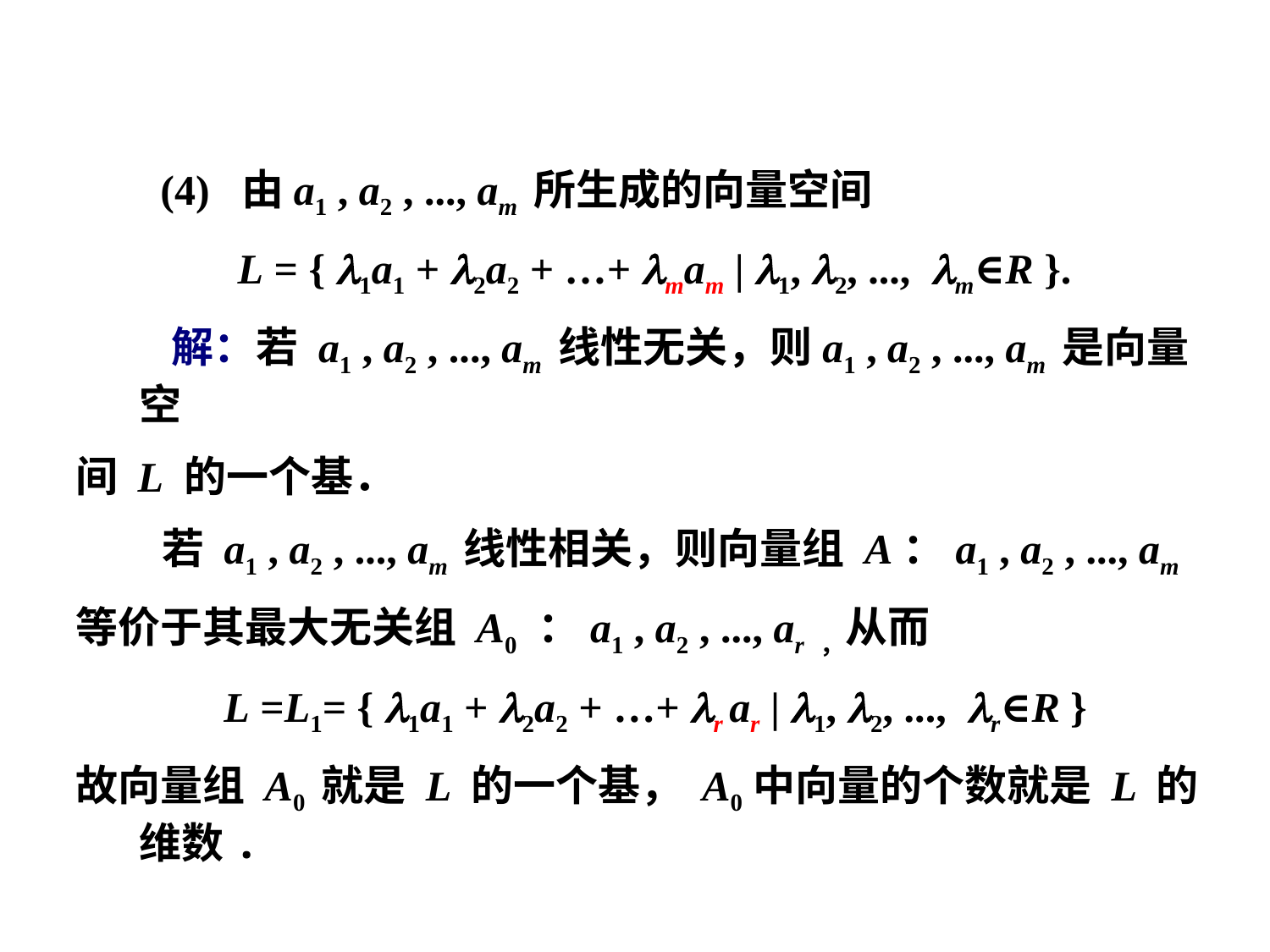

(4)  由a1 , a2 , ..., am 所生成的向量空间
 L = { λ1a1 + λ2a2 + …+ λmam | λ1, λ2, ..., λm∈R }.
         解：若 a1 , a2 , ..., am 线性无关，则a1 , a2 , ..., am 是向量空
间 L 的一个基．
        若 a1 , a2 , ..., am 线性相关，则向量组 A：a1 , a2 , ..., am
等价于其最大无关组 A0 ：a1 , a2 , ..., ar ，从而
              L =L1= { λ1a1 + λ2a2 + …+ λr ar | λ1, λ2, ..., λr∈R }
故向量组 A0 就是 L 的一个基， A0中向量的个数就是 L 的维数.